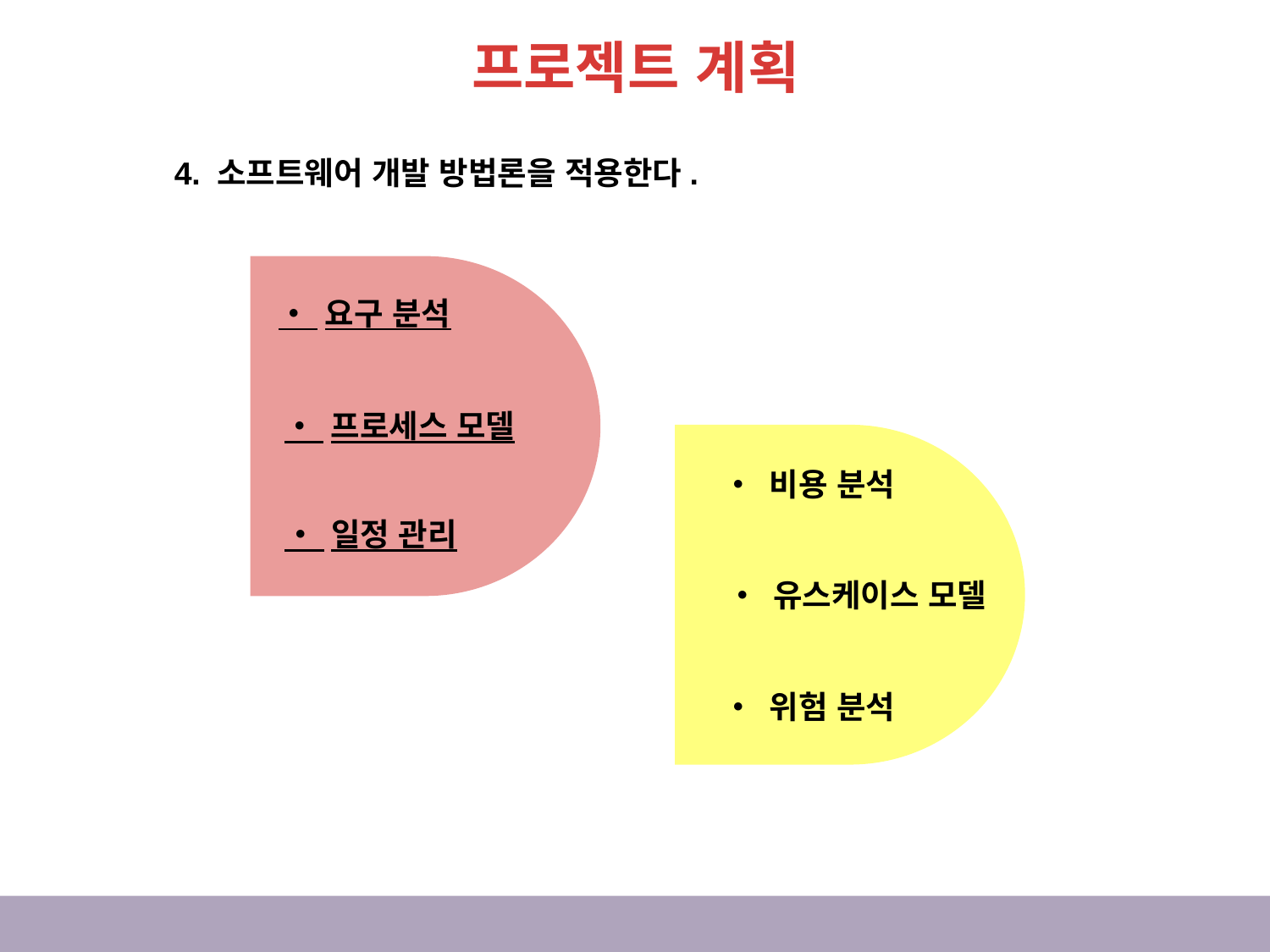

프로젝트 계획
4. 소프트웨어 개발 방법론을 적용한다.

• 요구 분석
• 프로세스 모델

• 비용 분석
• 일정 관리
• 유스케이스 모델
• 위험 분석